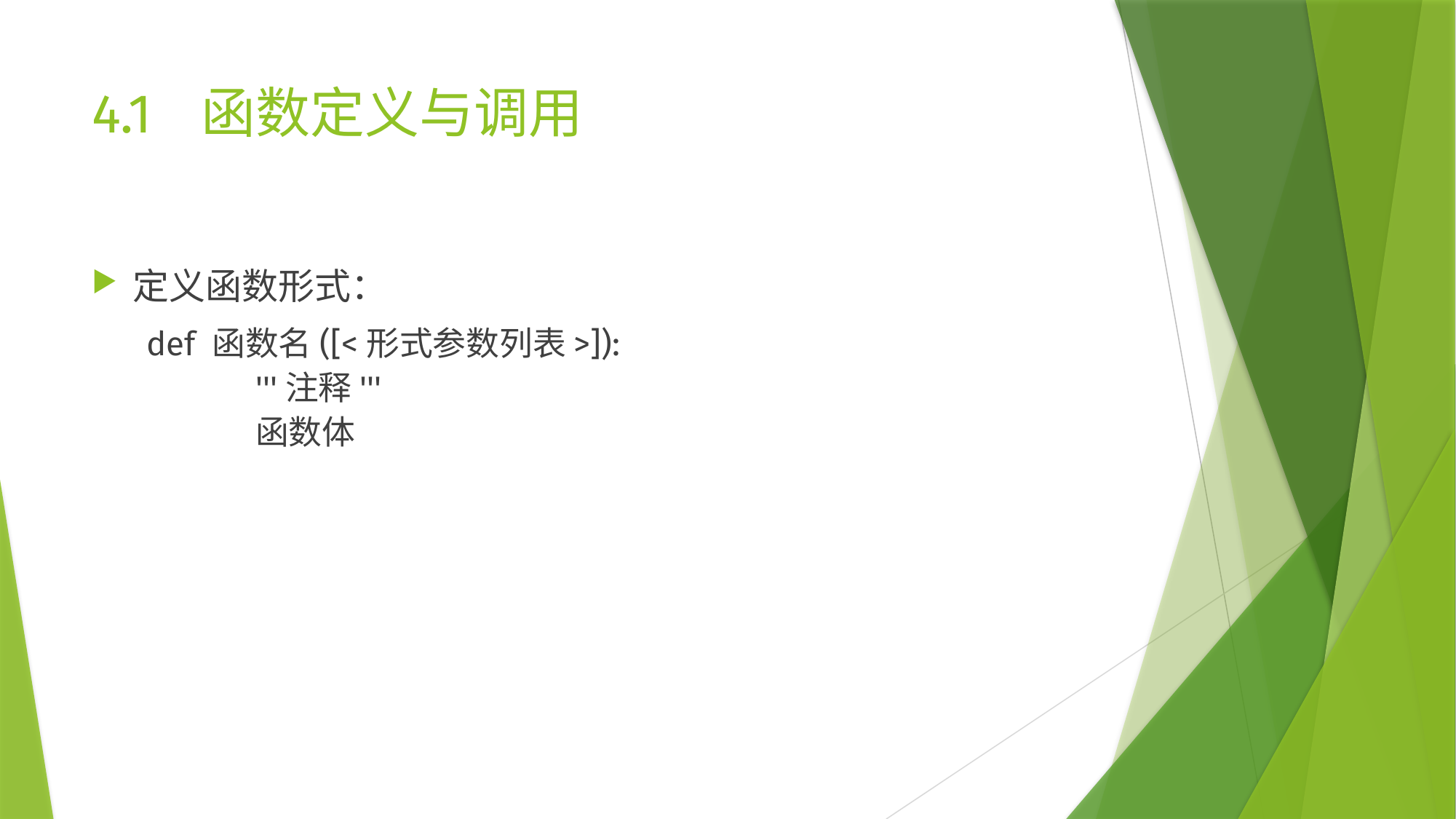

# 4.1	函数定义与调用
定义函数形式：
def 函数名([<形式参数列表>]):
	'''注释'''
	函数体